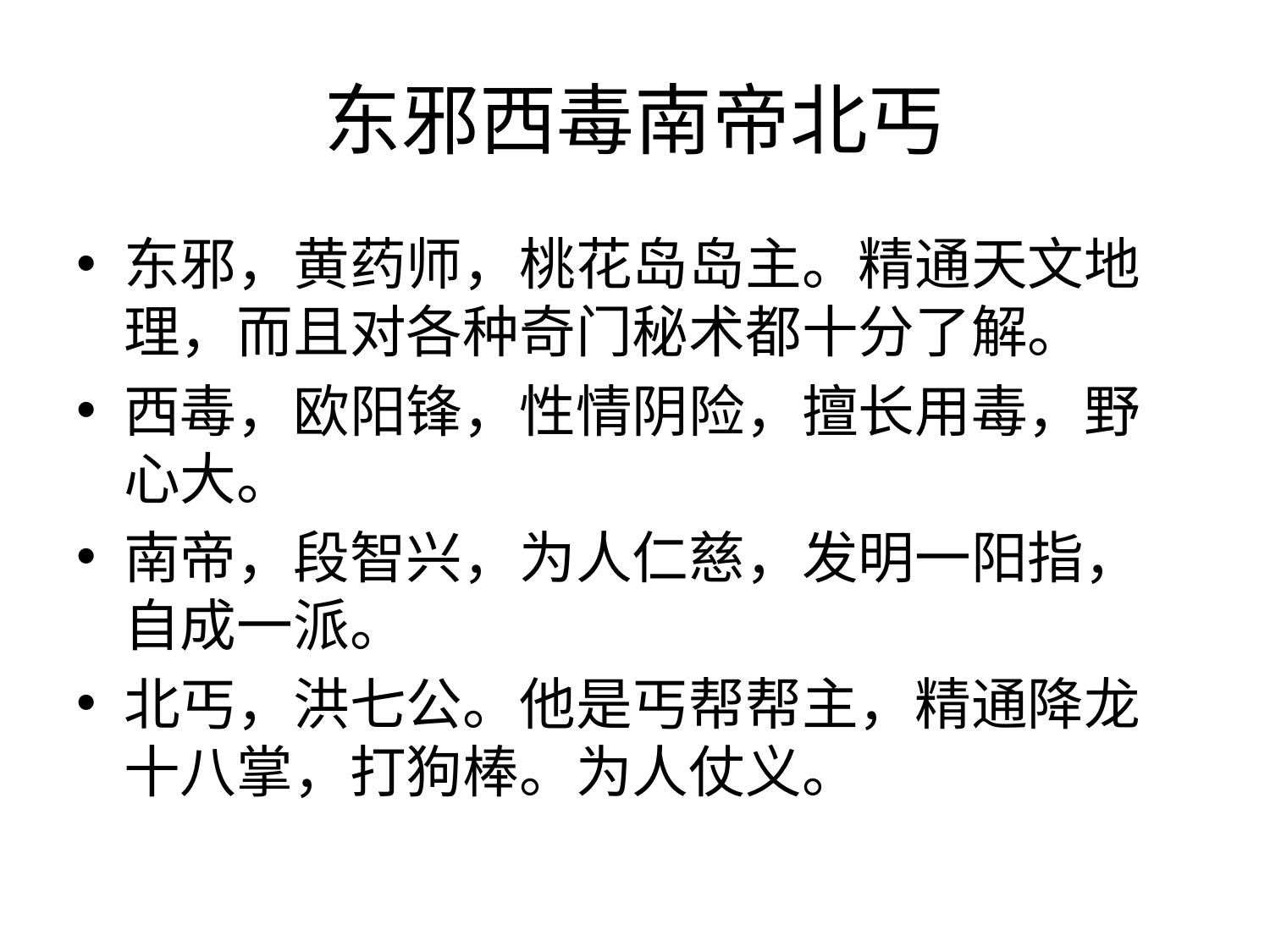

# 东邪西毒南帝北丐
东邪，黄药师，桃花岛岛主。精通天文地理，而且对各种奇门秘术都十分了解。
西毒，欧阳锋，性情阴险，擅长用毒，野心大。
南帝，段智兴，为人仁慈，发明一阳指，自成一派。
北丐，洪七公。他是丐帮帮主，精通降龙十八掌，打狗棒。为人仗义。